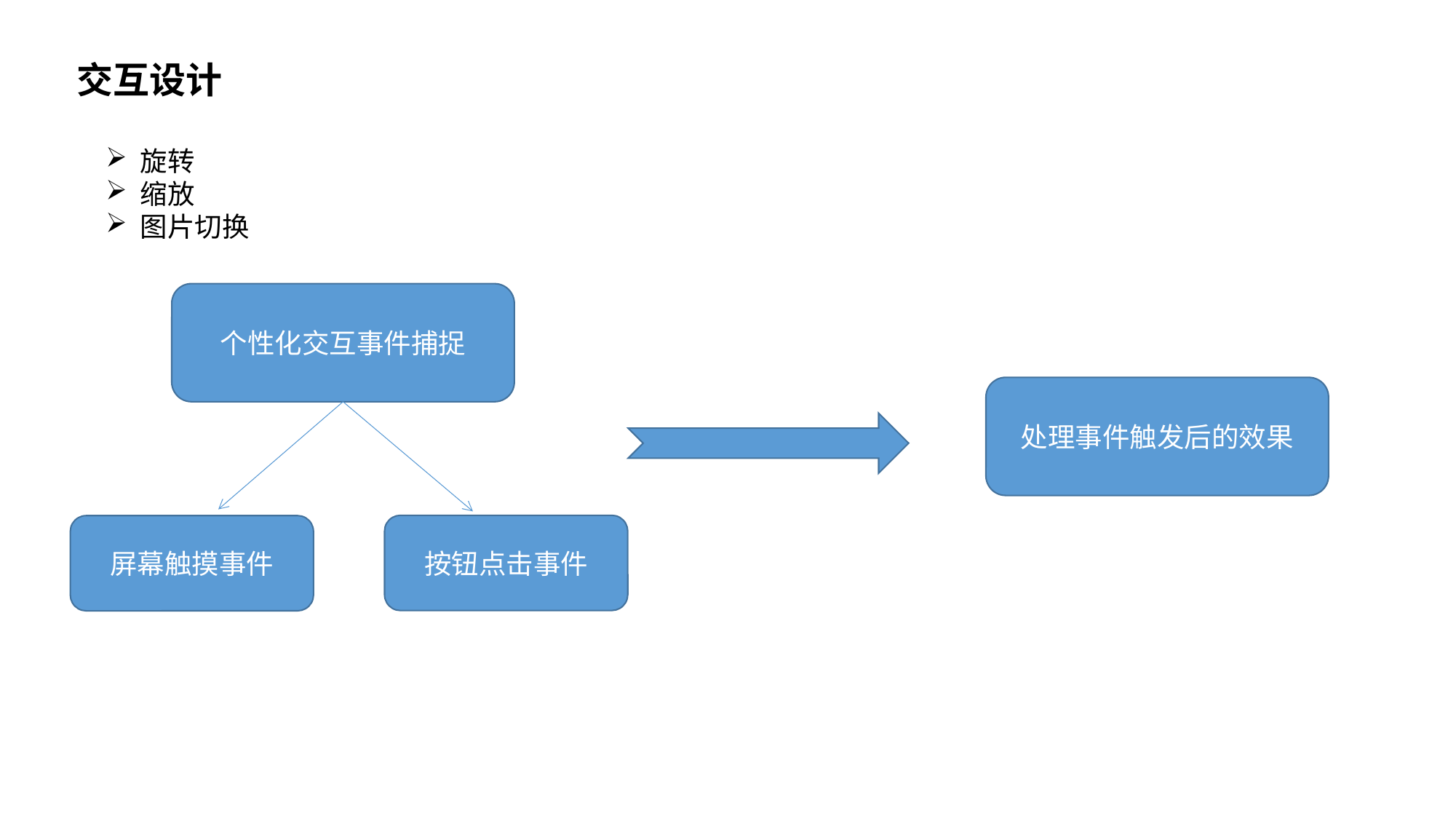

交互设计
旋转
缩放
图片切换
个性化交互事件捕捉
处理事件触发后的效果

按钮点击事件
屏幕触摸事件